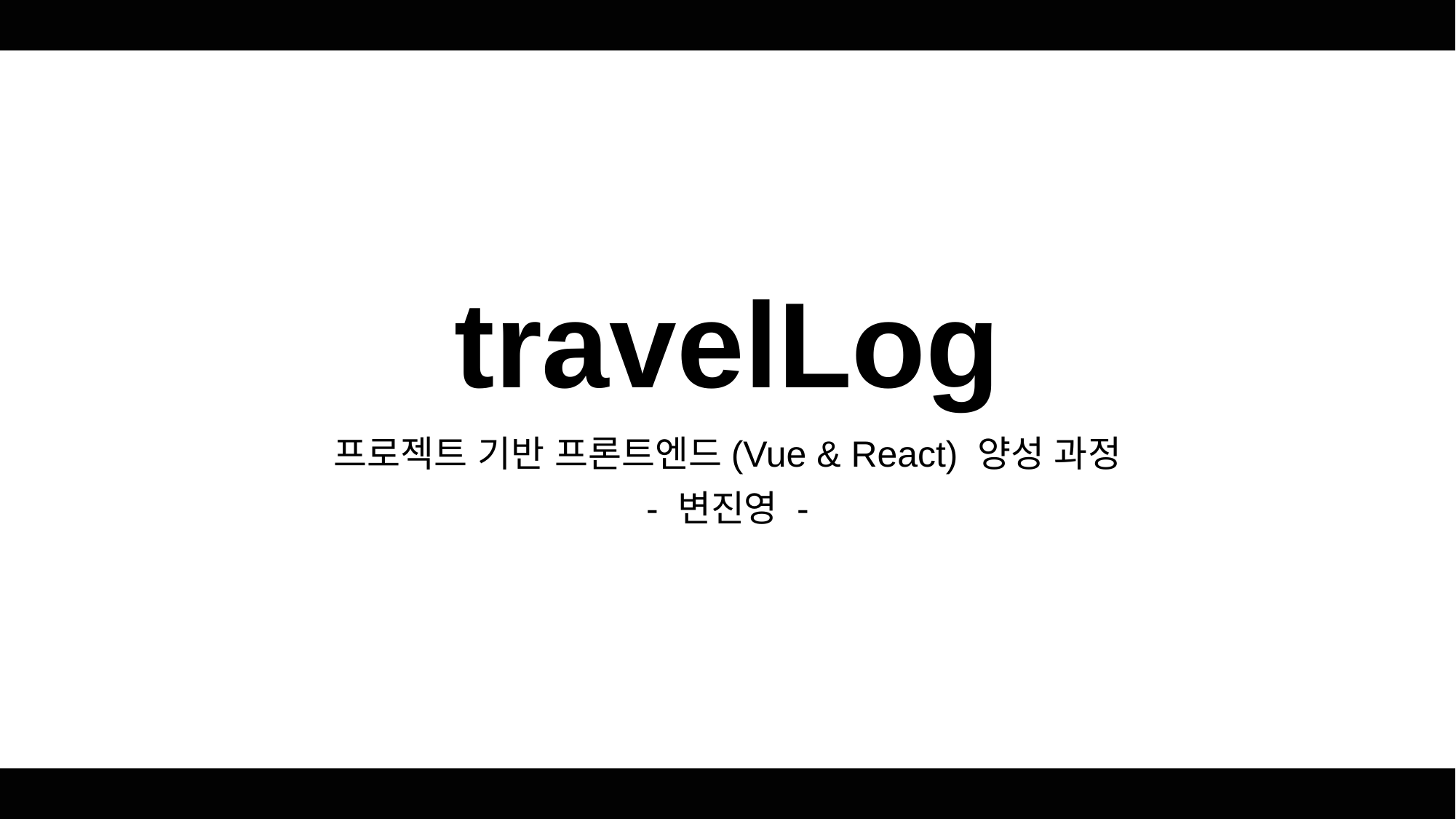

# travelLog
프로젝트 기반 프론트엔드(Vue & React) 양성 과정
- 변진영 -